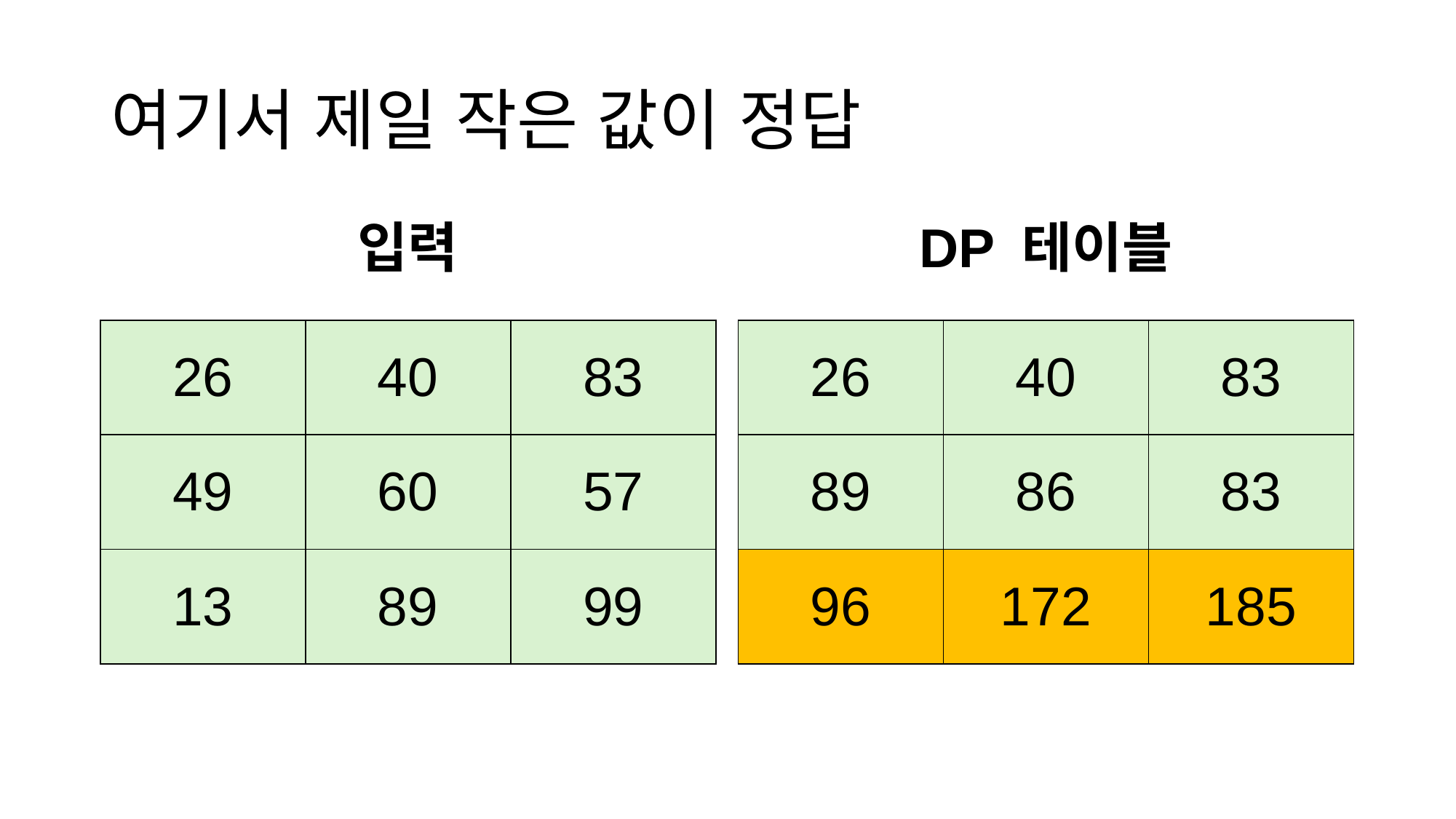

# 여기서 제일 작은 값이 정답
입력
DP 테이블
| 26 | 40 | 83 |
| --- | --- | --- |
| 49 | 60 | 57 |
| 13 | 89 | 99 |
| 26 | 40 | 83 |
| --- | --- | --- |
| 89 | 86 | 83 |
| 96 | 172 | 185 |